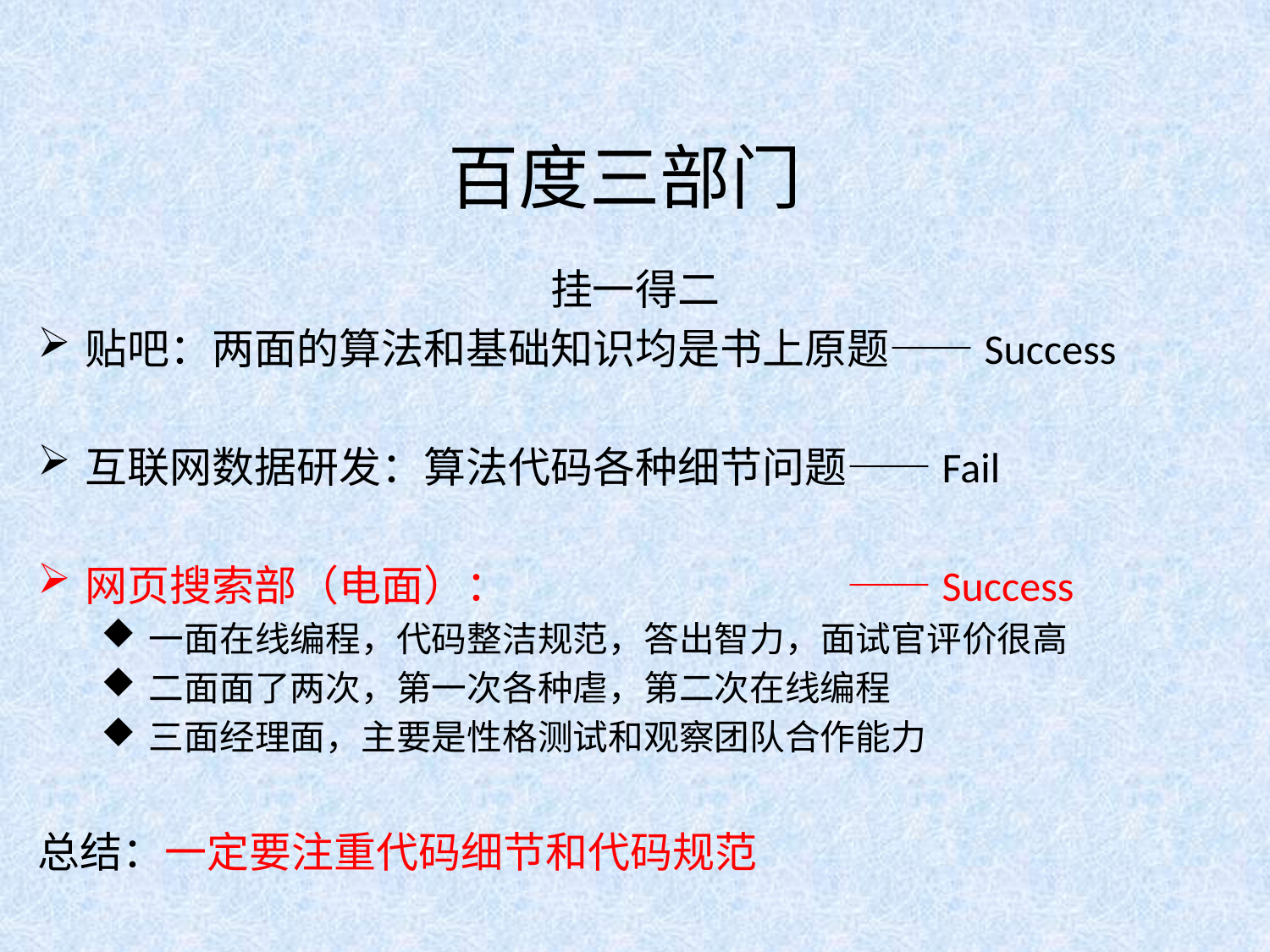

# 百度三部门
挂一得二
贴吧：两面的算法和基础知识均是书上原题——Success

互联网数据研发：算法代码各种细节问题——Fail

网页搜索部（电面）：			——Success
一面在线编程，代码整洁规范，答出智力，面试官评价很高
二面面了两次，第一次各种虐，第二次在线编程
三面经理面，主要是性格测试和观察团队合作能力

总结：一定要注重代码细节和代码规范